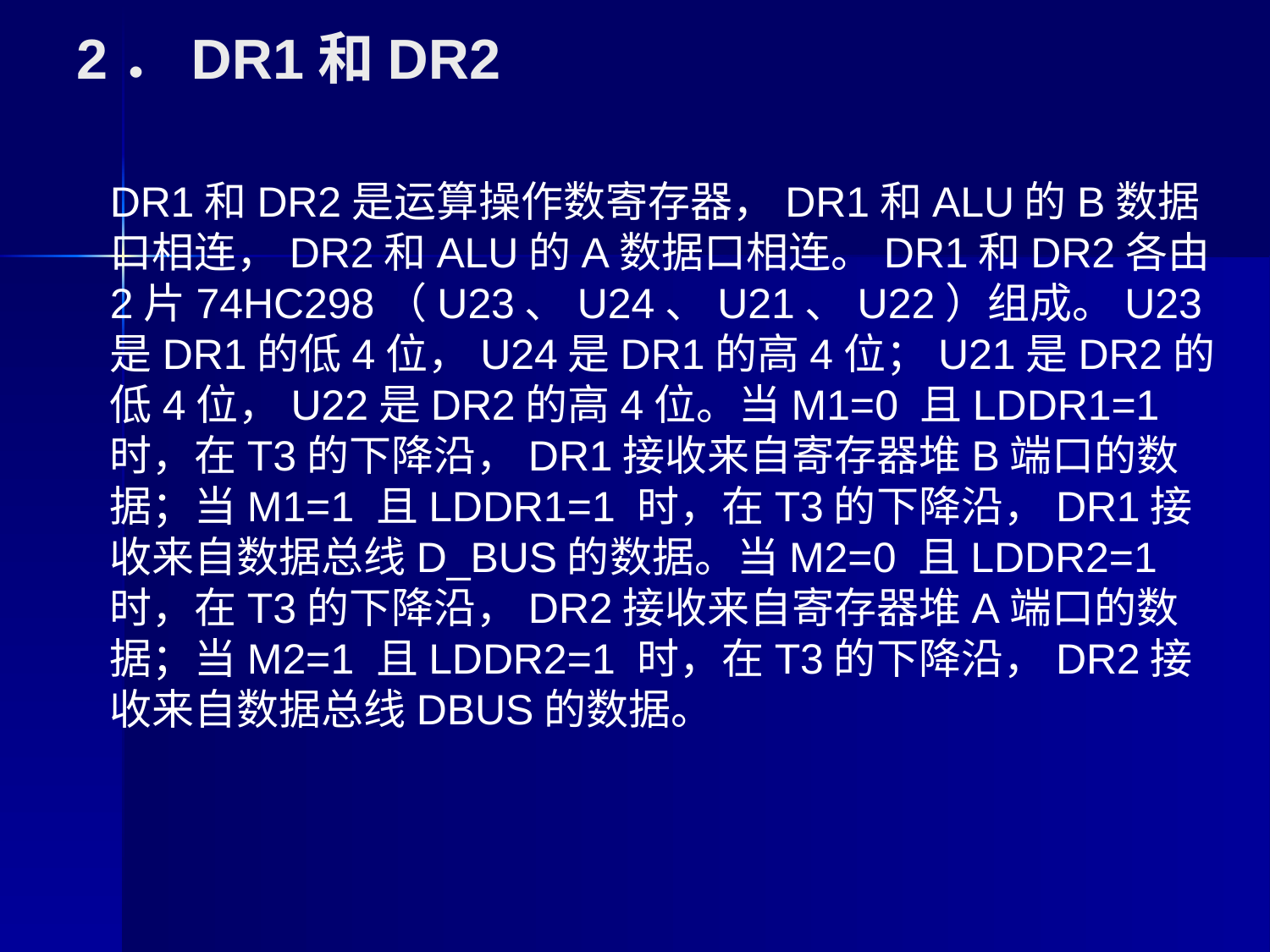

# 2．DR1和DR2
	DR1和DR2是运算操作数寄存器，DR1和ALU的B数据口相连，DR2和ALU的A数据口相连。DR1和DR2各由2片74HC298（U23、U24、U21、U22）组成。U23是DR1的低4位，U24是DR1的高4位；U21是DR2的低4位，U22是DR2的高4位。当M1=0 且LDDR1=1 时，在T3的下降沿，DR1接收来自寄存器堆B端口的数据；当M1=1 且LDDR1=1 时，在T3的下降沿，DR1接收来自数据总线D_BUS的数据。当M2=0 且LDDR2=1 时，在T3的下降沿，DR2接收来自寄存器堆A端口的数据；当M2=1 且LDDR2=1 时，在T3的下降沿，DR2接收来自数据总线DBUS的数据。